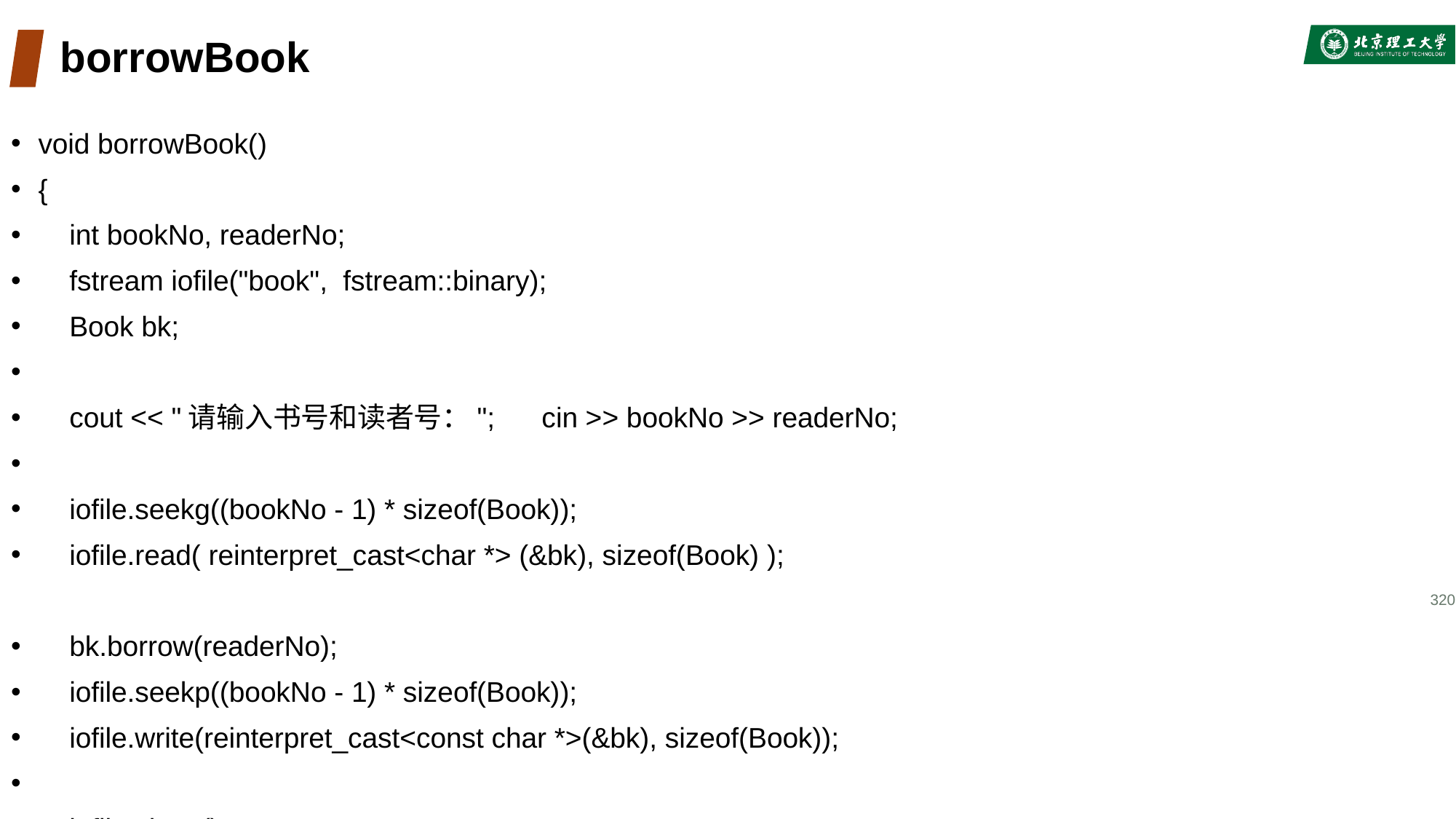

# borrowBook
void borrowBook()
{
    int bookNo, readerNo;
    fstream iofile("book",  fstream::binary);
    Book bk;

    cout << "请输入书号和读者号：";      cin >> bookNo >> readerNo;

    iofile.seekg((bookNo - 1) * sizeof(Book));
    iofile.read( reinterpret_cast<char *> (&bk), sizeof(Book) );

    bk.borrow(readerNo);
    iofile.seekp((bookNo - 1) * sizeof(Book));
    iofile.write(reinterpret_cast<const char *>(&bk), sizeof(Book));

    iofile.close();
}
320